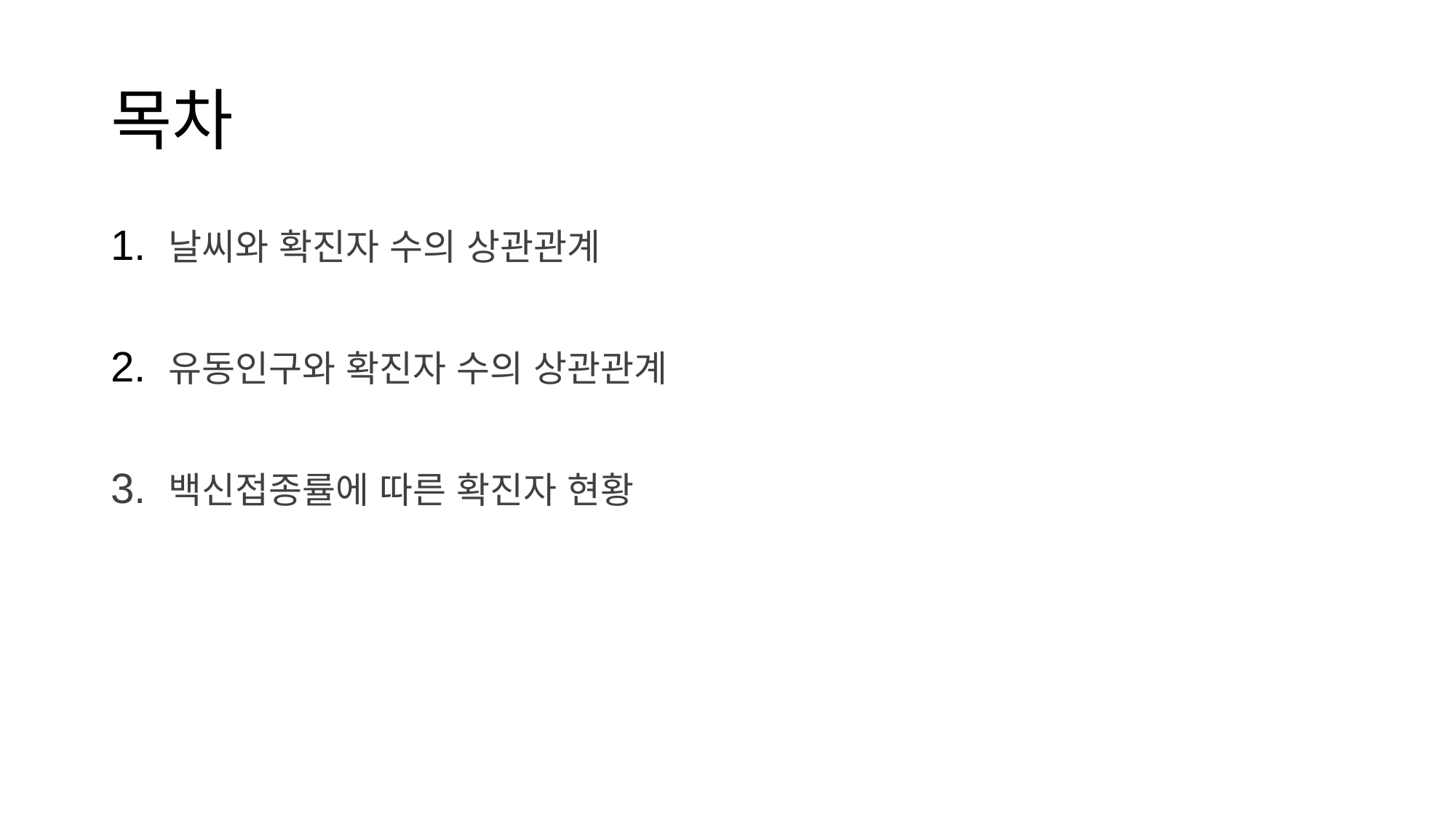

# 목차
1. 날씨와 확진자 수의 상관관계

2. 유동인구와 확진자 수의 상관관계

3. 백신접종률에 따른 확진자 현황